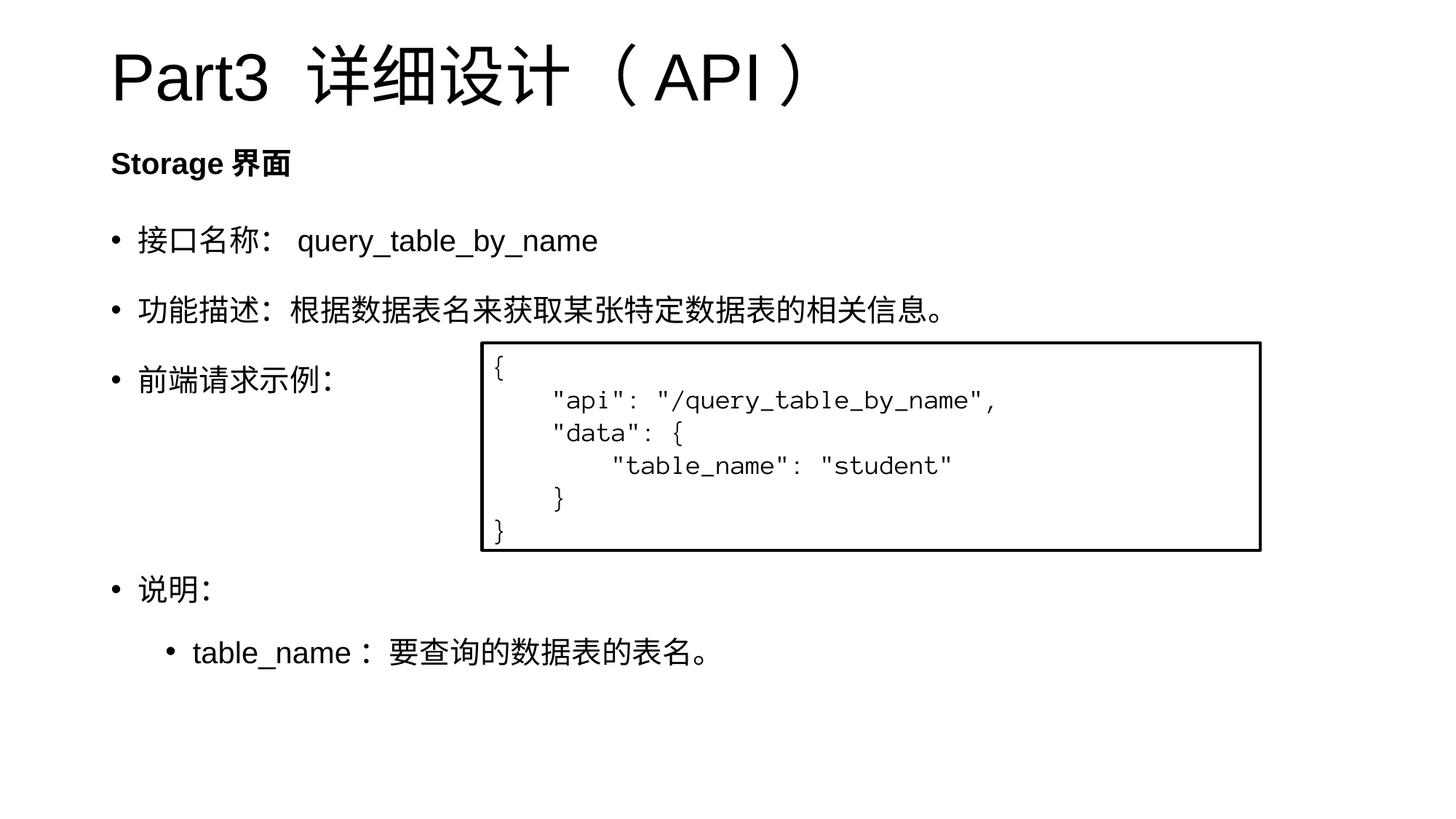

# Part3 详细设计（API）
Storage界面
接口名称：query_table_by_name
功能描述：根据数据表名来获取某张特定数据表的相关信息。
前端请求示例：

说明：
table_name：要查询的数据表的表名。

{
    "api": "/query_table_by_name",
    "data": {
        "table_name": "student"
    }
}